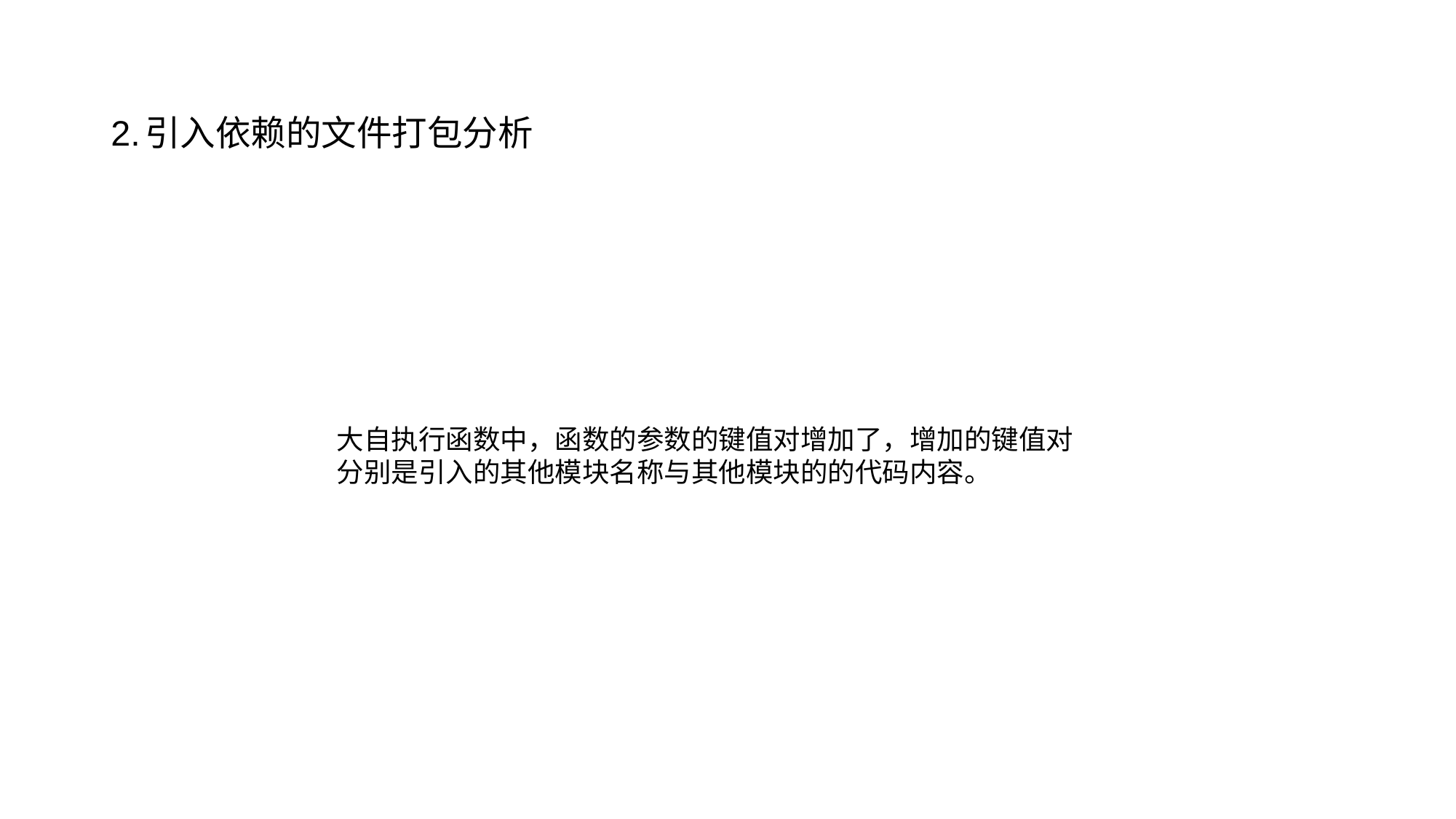

# 2.引入依赖的文件打包分析
大自执行函数中，函数的参数的键值对增加了，增加的键值对分别是引入的其他模块名称与其他模块的的代码内容。